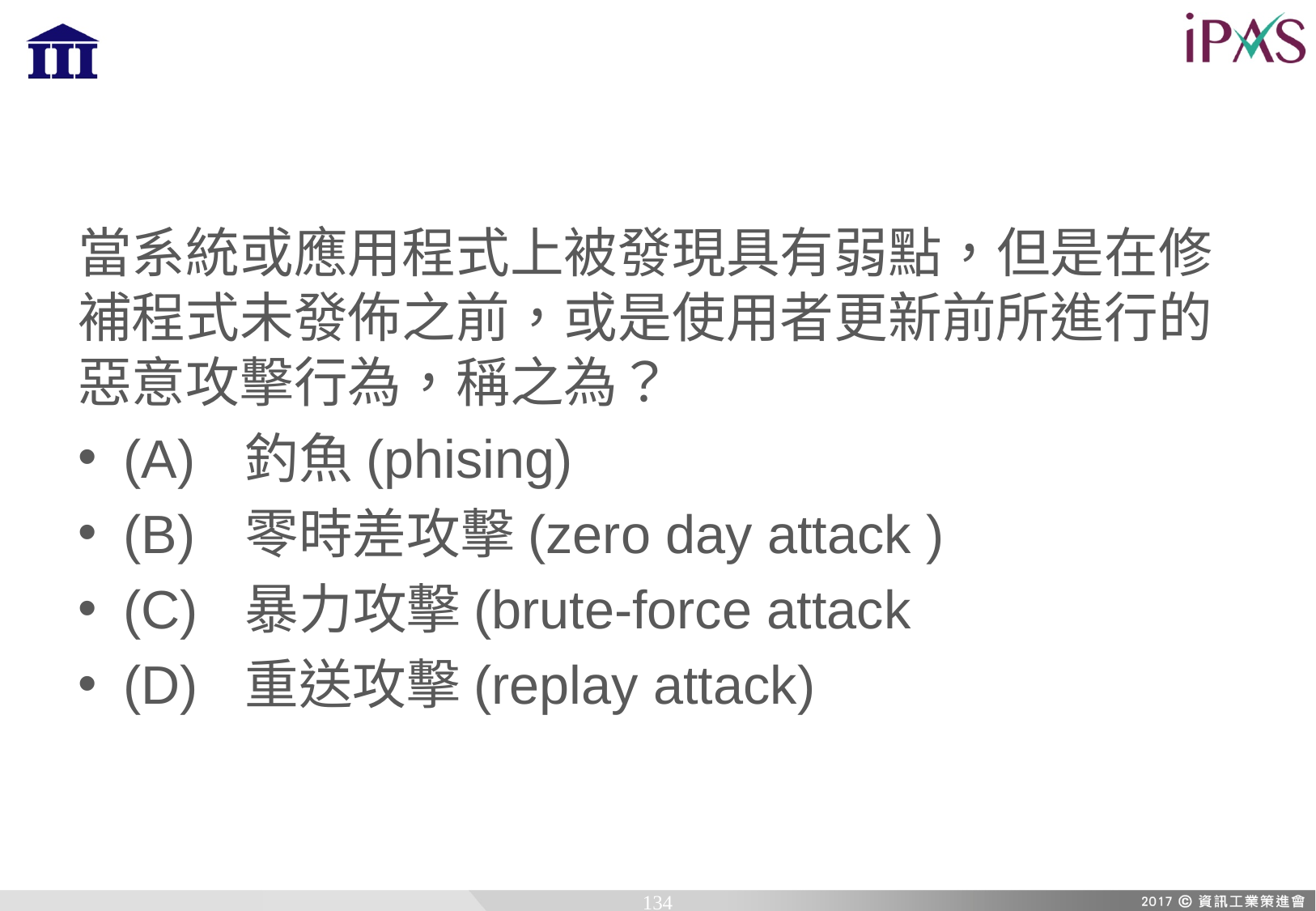

當系統或應用程式上被發現具有弱點，但是在修補程式未發佈之前，或是使用者更新前所進行的惡意攻擊行為，稱之為？
(A)	釣魚(phising)
(B)	零時差攻擊(zero day attack )
(C)	暴力攻擊(brute-force attack
(D)	重送攻擊(replay attack)
134